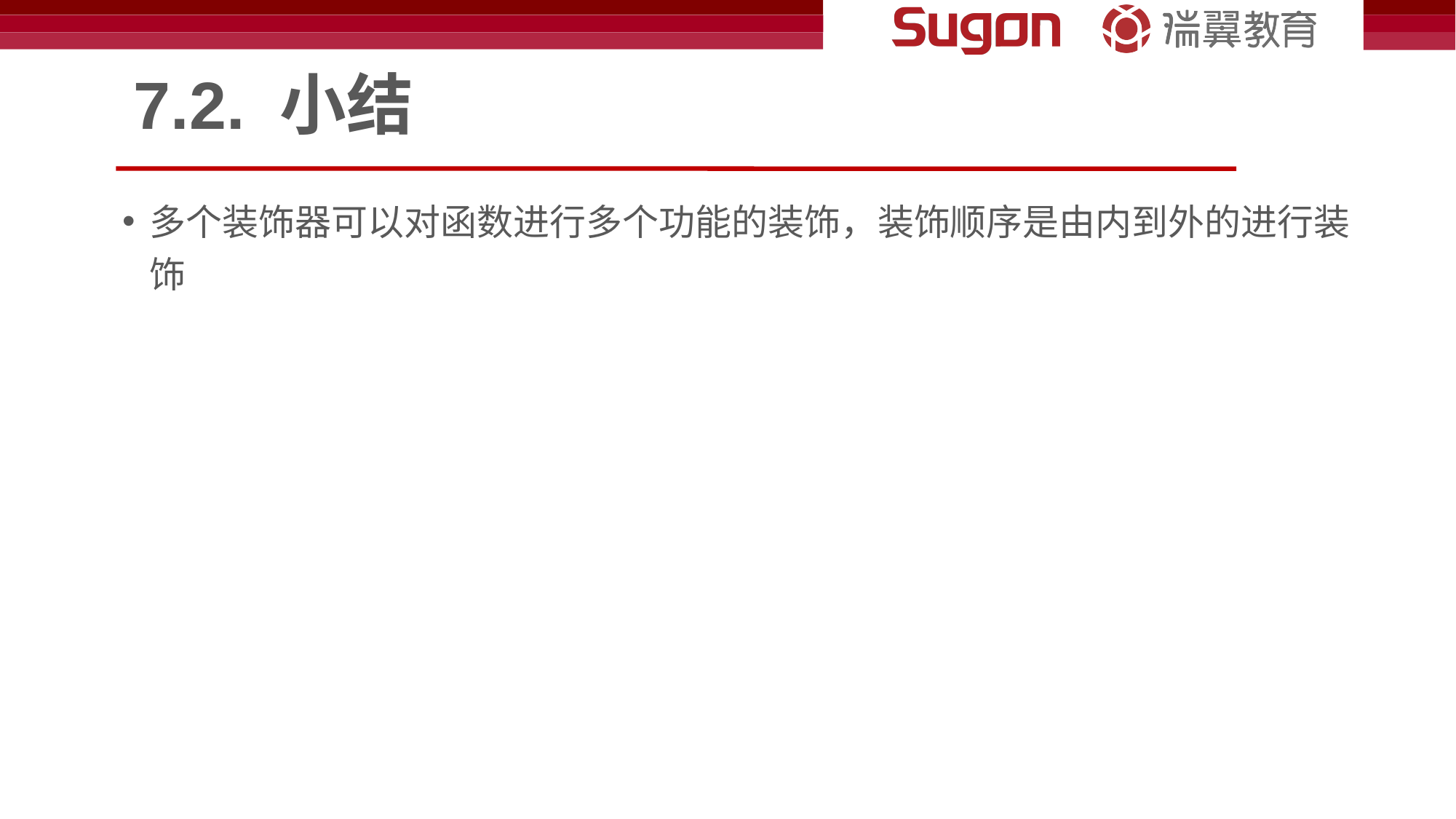

# 7.2. 小结
多个装饰器可以对函数进行多个功能的装饰，装饰顺序是由内到外的进行装饰